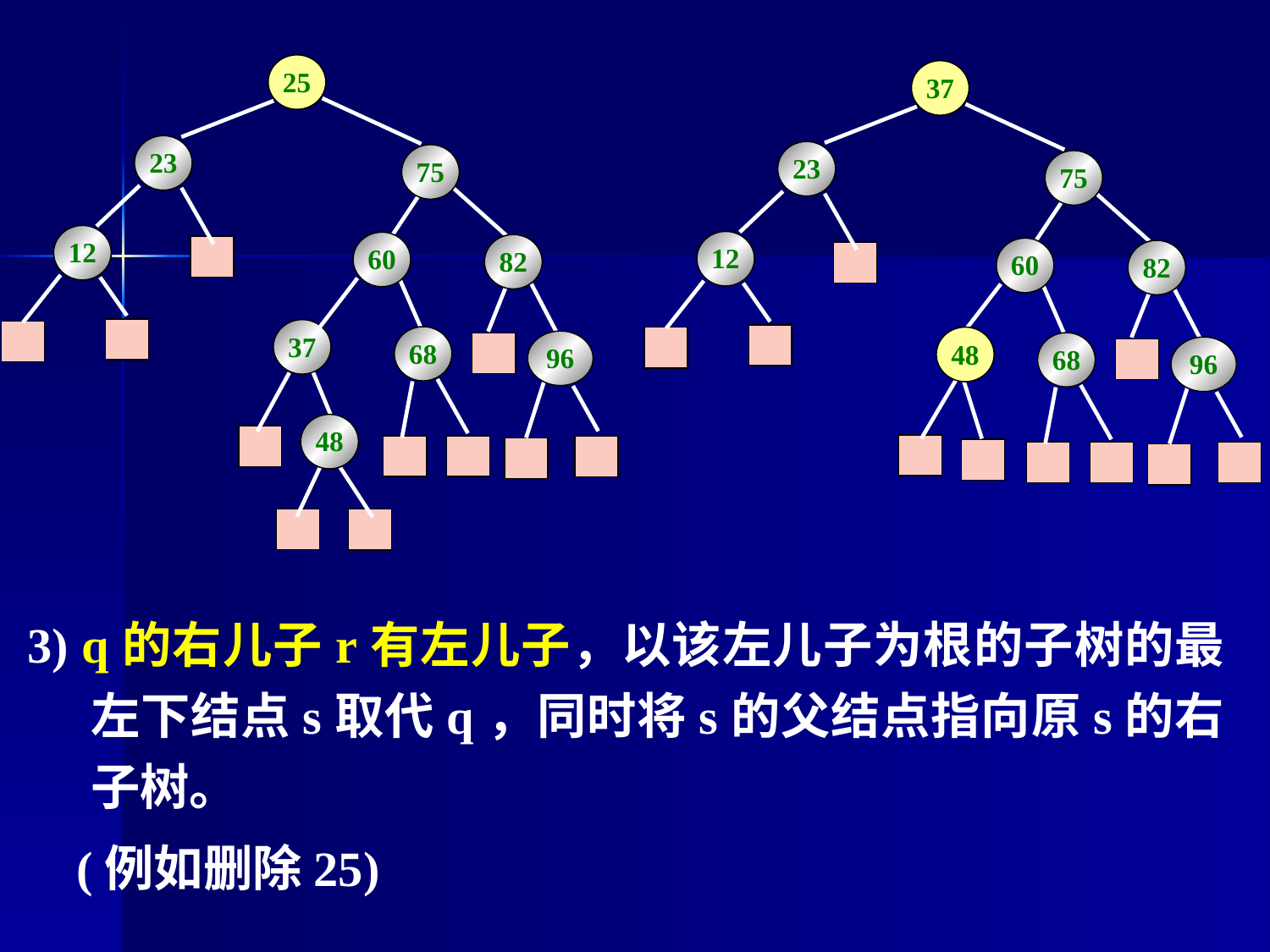

25

23
75

12

60
82

37

68
96

48

37

23
75

12

60
82

48
68
96

3) q的右儿子r有左儿子，以该左儿子为根的子树的最左下结点s取代q，同时将s的父结点指向原s的右子树。
    (例如删除25)